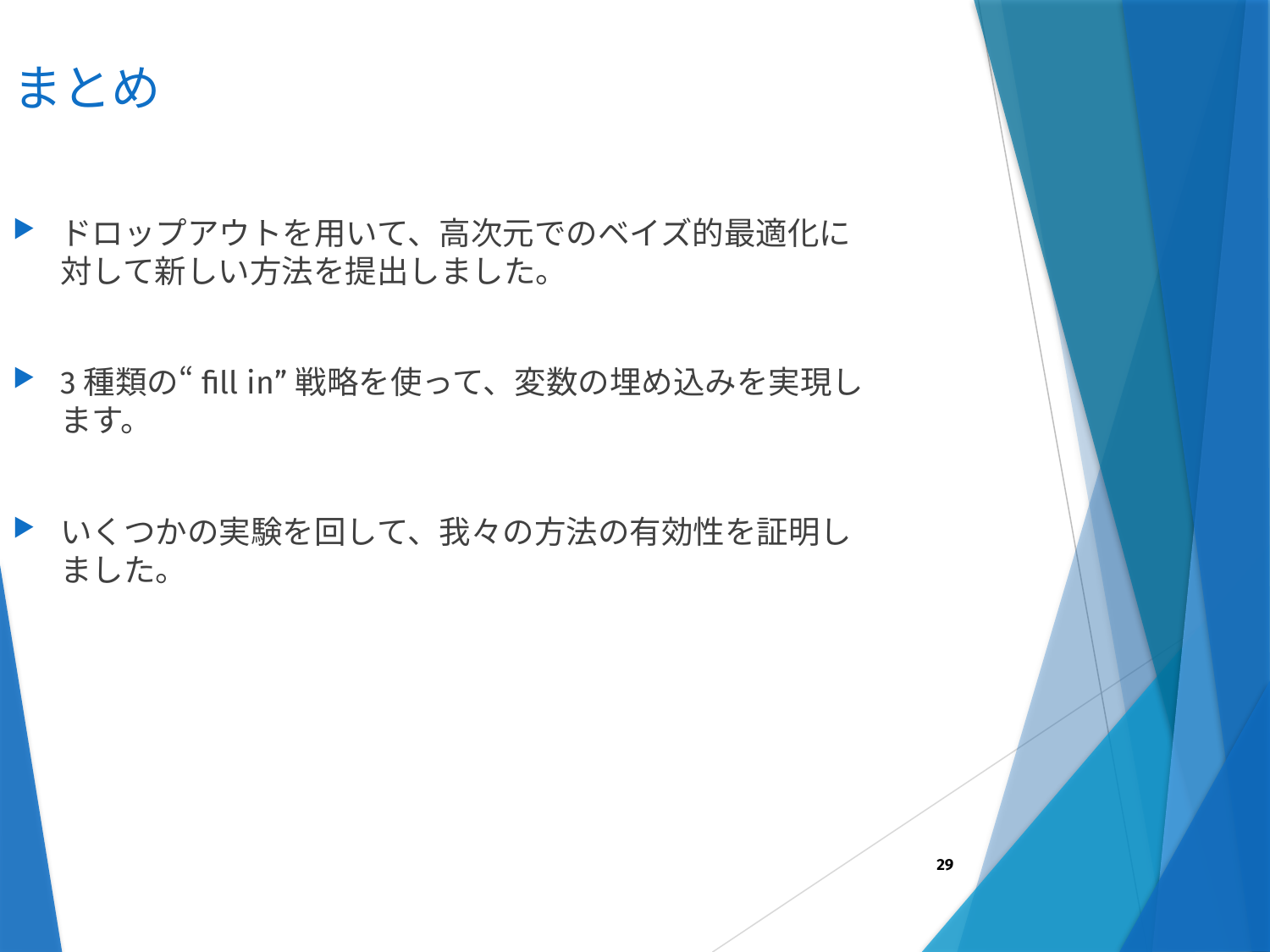

# まとめ
ドロップアウトを用いて、高次元でのベイズ的最適化に対して新しい方法を提出しました。

3種類の“fill in”戦略を使って、変数の埋め込みを実現します。

いくつかの実験を回して、我々の方法の有効性を証明しました。
29